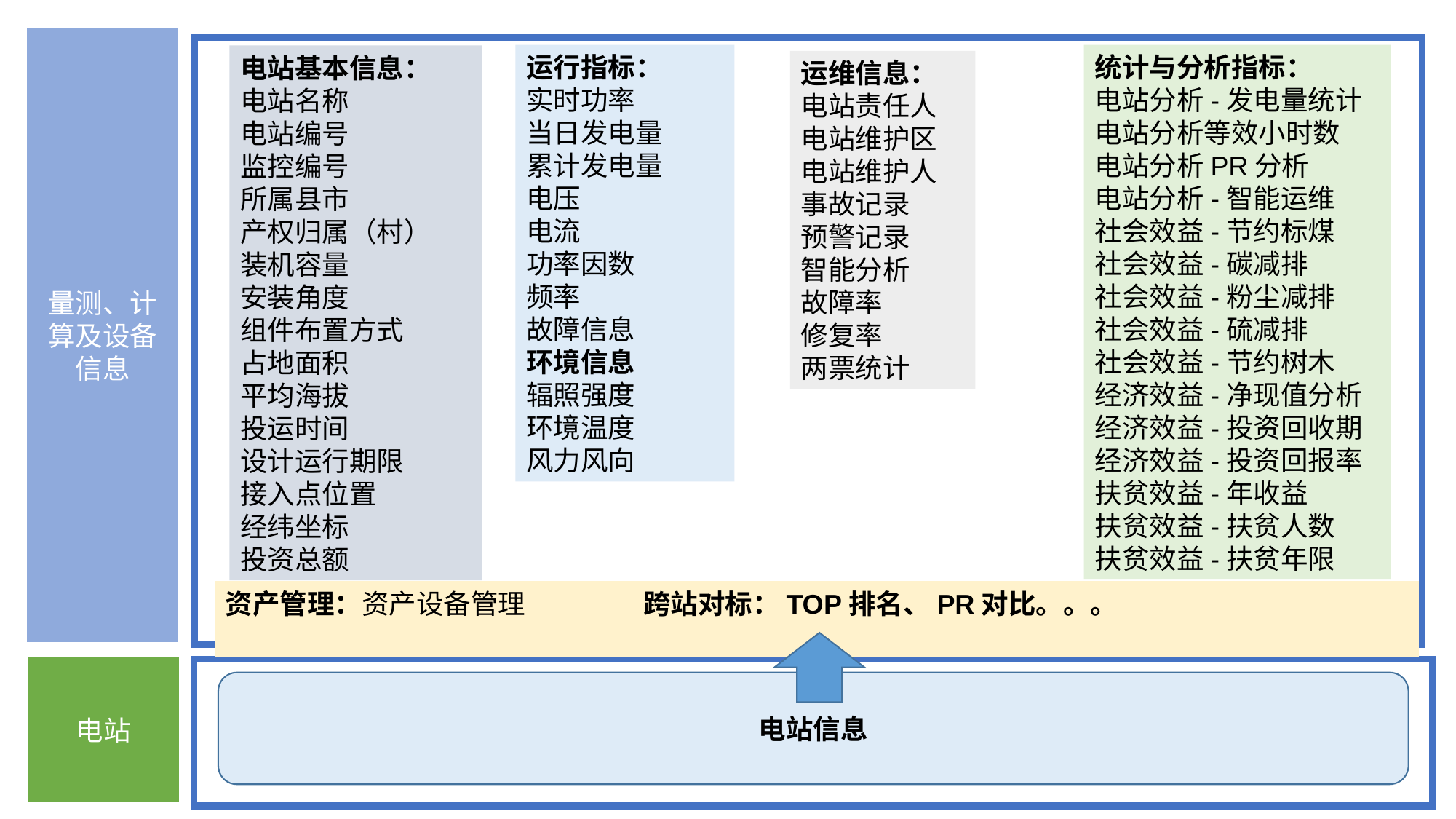

量测、计算及设备信息

统计与分析指标：
电站分析-发电量统计
电站分析等效小时数
电站分析PR分析
电站分析-智能运维
社会效益-节约标煤
社会效益-碳减排
社会效益-粉尘减排
社会效益-硫减排
社会效益-节约树木
经济效益-净现值分析
经济效益-投资回收期
经济效益-投资回报率
扶贫效益-年收益
扶贫效益-扶贫人数
扶贫效益-扶贫年限
运行指标：
实时功率
当日发电量
累计发电量
电压
电流
功率因数
频率
故障信息
环境信息
辐照强度
环境温度
风力风向
电站基本信息：
电站名称
电站编号
监控编号
所属县市
产权归属（村）
装机容量
安装角度
组件布置方式
占地面积
平均海拔
投运时间
设计运行期限
接入点位置
经纬坐标
投资总额
运维信息：
电站责任人
电站维护区
电站维护人
事故记录
预警记录
智能分析
故障率
修复率
两票统计
资产管理：资产设备管理                   跨站对标：TOP排名、PR对比。。。

电站

电站信息